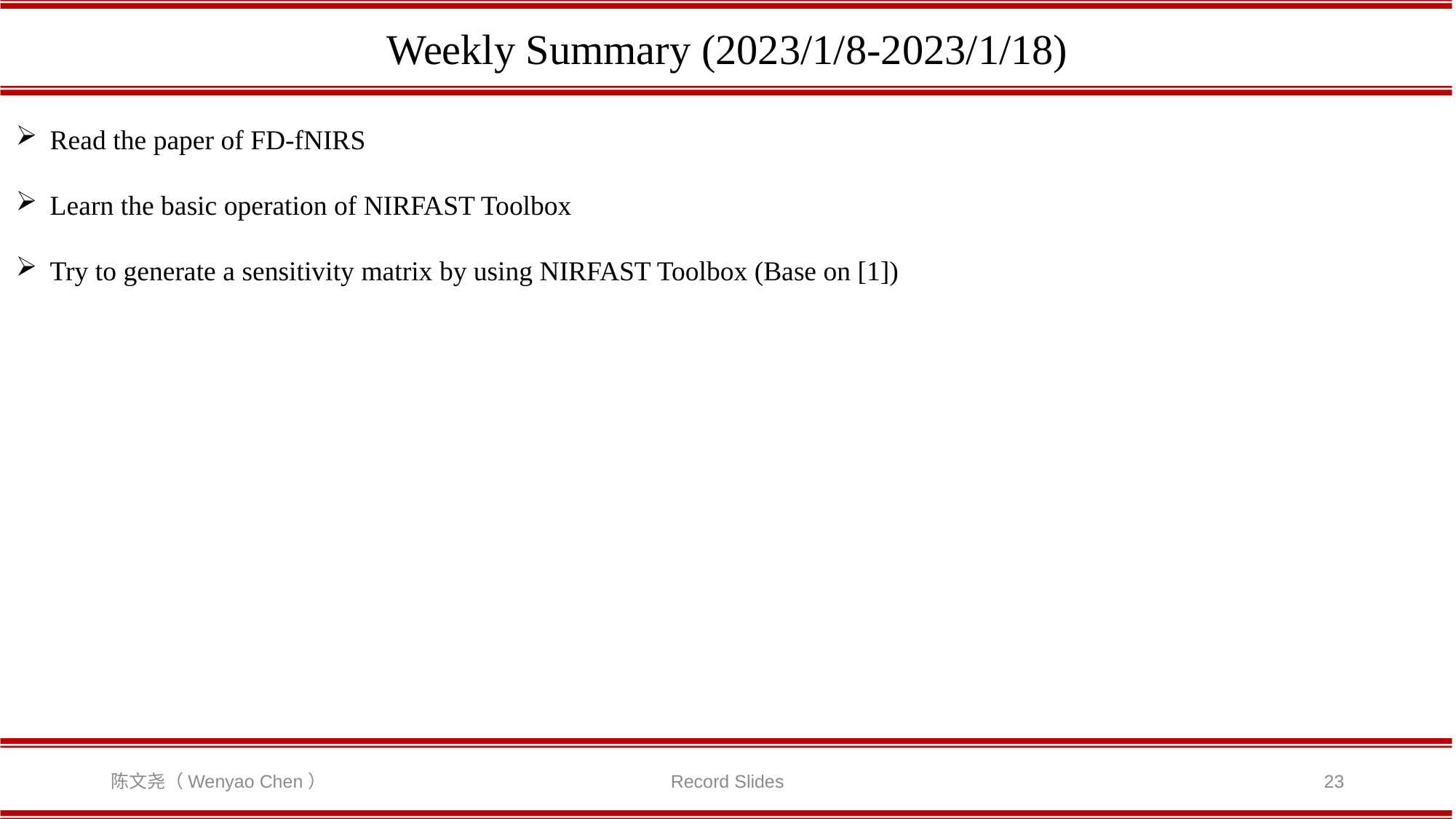

Weekly Summary (2023/1/8-2023/1/18)
Read the paper of FD-fNIRS

Learn the basic operation of NIRFAST Toolbox

Try to generate a sensitivity matrix by using NIRFAST Toolbox (Base on [1])

陈文尧（Wenyao Chen）
Record Slides
23